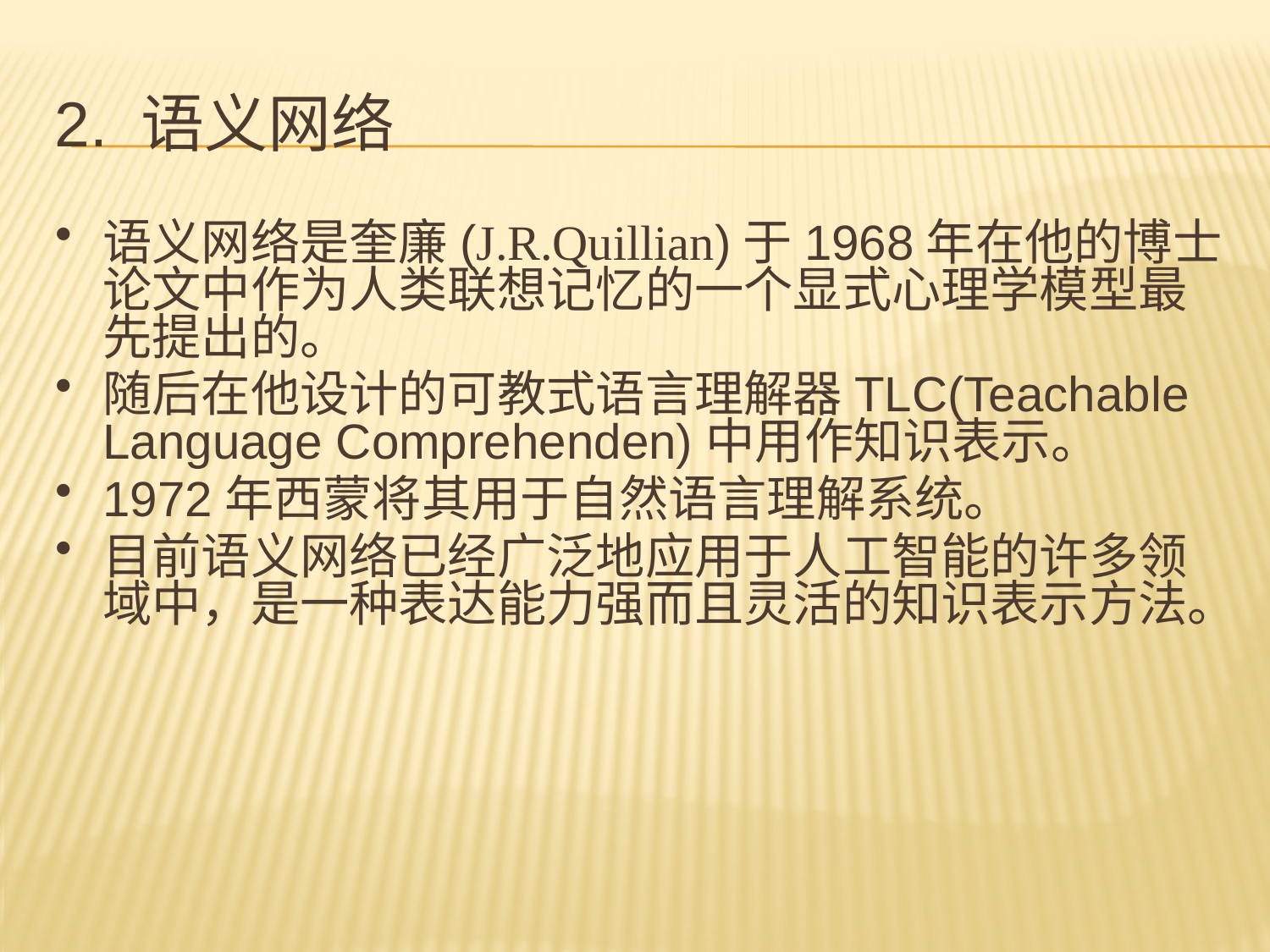

# 2. 语义网络
语义网络是奎廉(J.R.Quillian)于1968年在他的博士论文中作为人类联想记忆的一个显式心理学模型最先提出的。
随后在他设计的可教式语言理解器TLC(Teachable Language Comprehenden)中用作知识表示。
1972年西蒙将其用于自然语言理解系统。
目前语义网络已经广泛地应用于人工智能的许多领域中，是一种表达能力强而且灵活的知识表示方法。
32